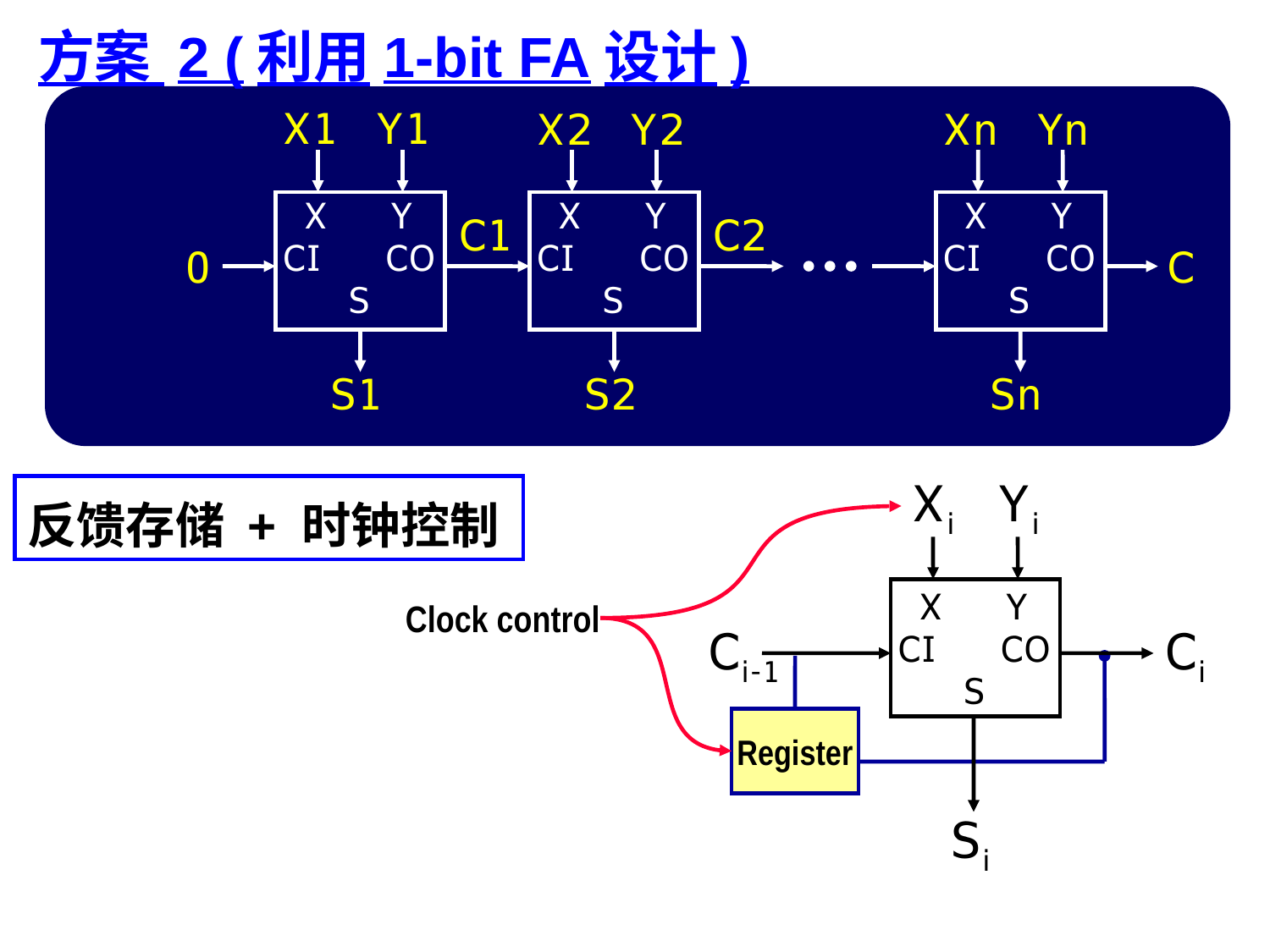

方案 2 (利用1-bit FA设计)

X1   Y1
X2   Y2
Xn   Yn

X      Y
CI      CO
S
X      Y
CI      CO
S
X      Y
CI      CO
S
0
C

S1
S2
Sn

C1
C2
Xi   Yi

X      Y
CI      CO
S
Ci-1
Ci

Si
反馈存储 + 时钟控制
Clock control

Register